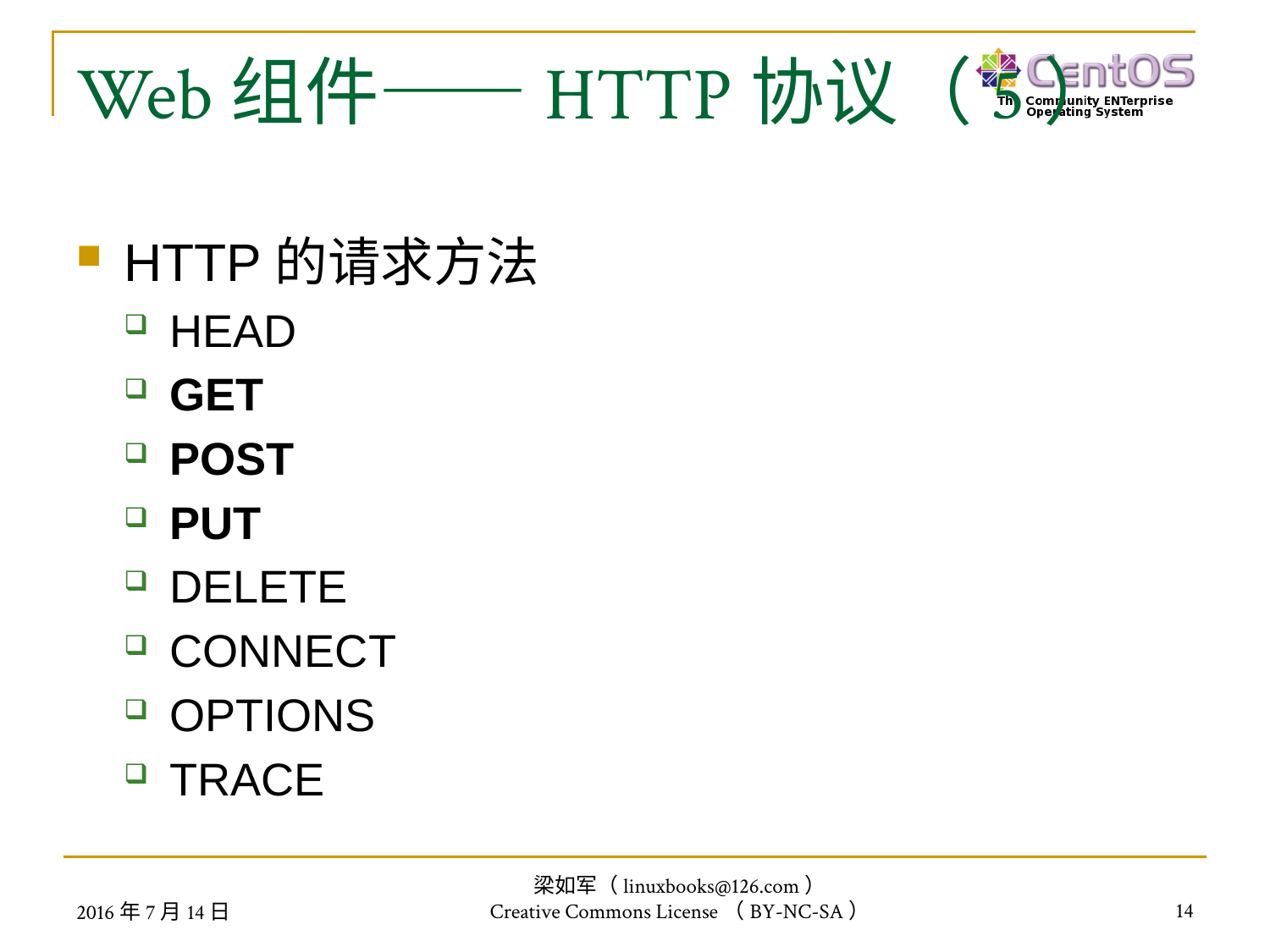

# Web组件——HTTP协议（5）
HTTP的请求方法
HEAD
GET
POST
PUT
DELETE
CONNECT
OPTIONS
TRACE
梁如军（linuxbooks@126.com）
Creative Commons License（BY-NC-SA）
2016年7月14日
14